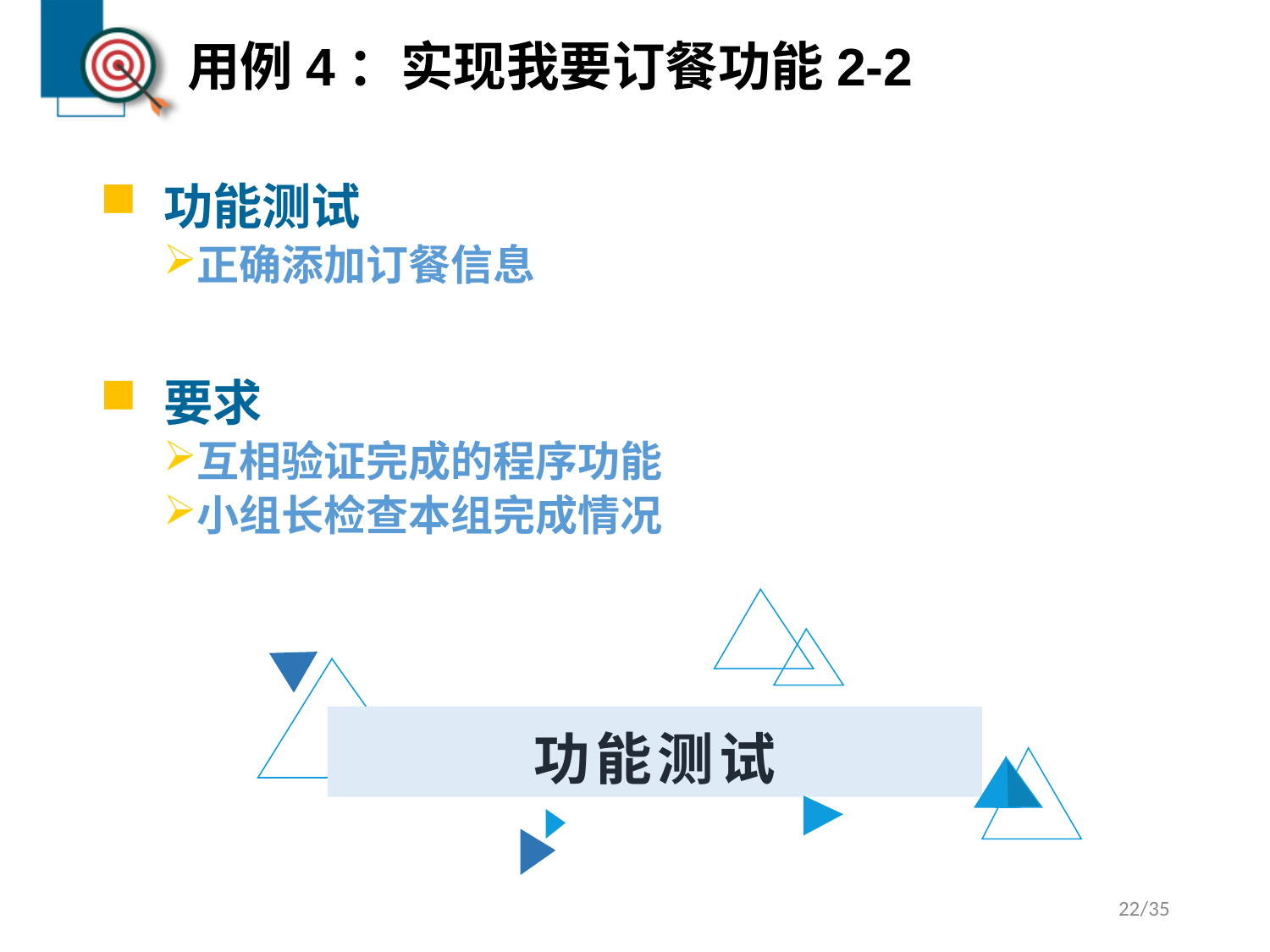

# 用例4：实现我要订餐功能2-2
功能测试
正确添加订餐信息

要求
互相验证完成的程序功能
小组长检查本组完成情况

功能测试

22/35